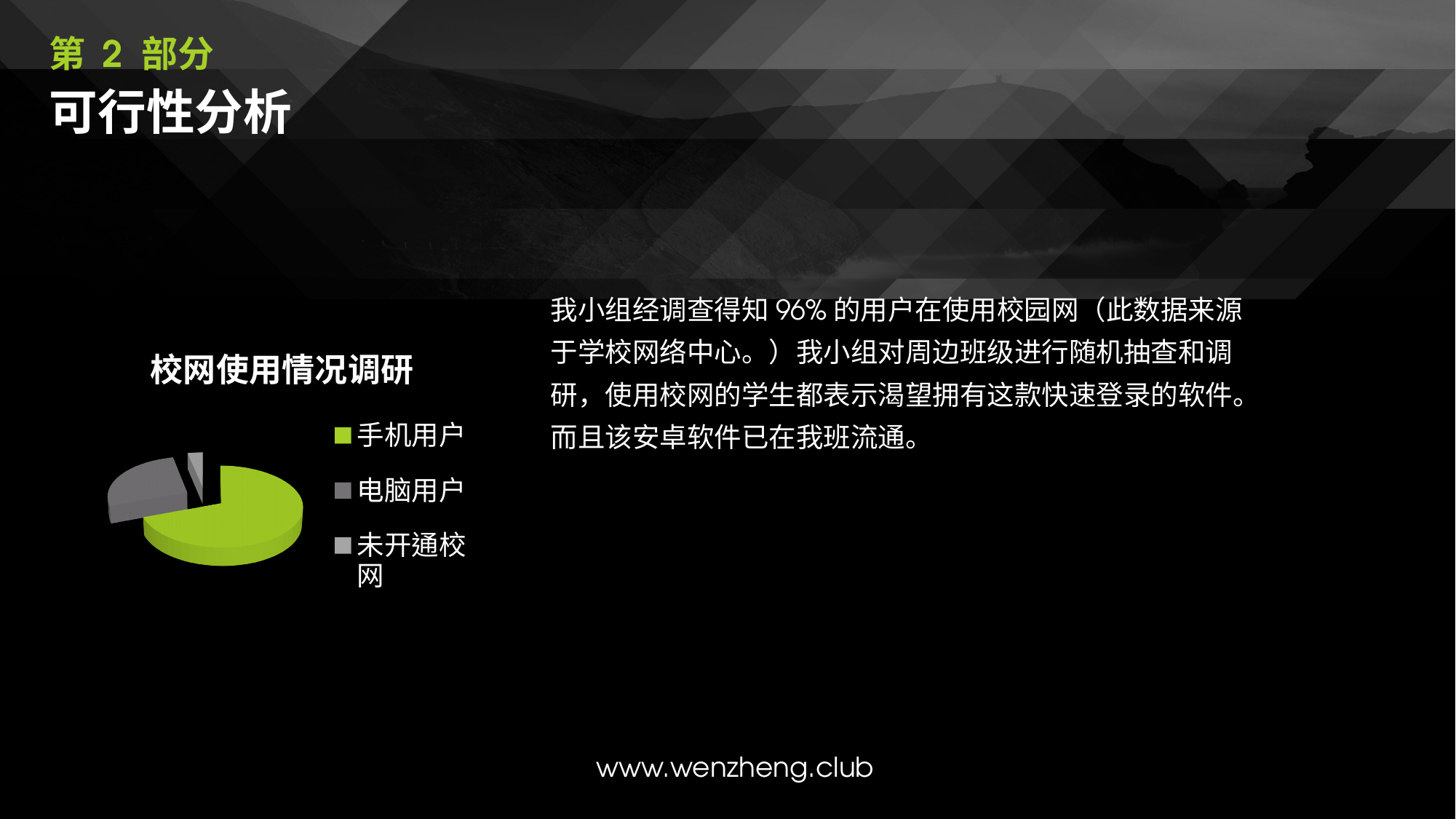

第 2 部分
可行性分析

[unsupported chart]

我小组经调查得知96%的用户在使用校园网（此数据来源于学校网络中心。）我小组对周边班级进行随机抽查和调研，使用校网的学生都表示渴望拥有这款快速登录的软件。而且该安卓软件已在我班流通。
www.wenzheng.club